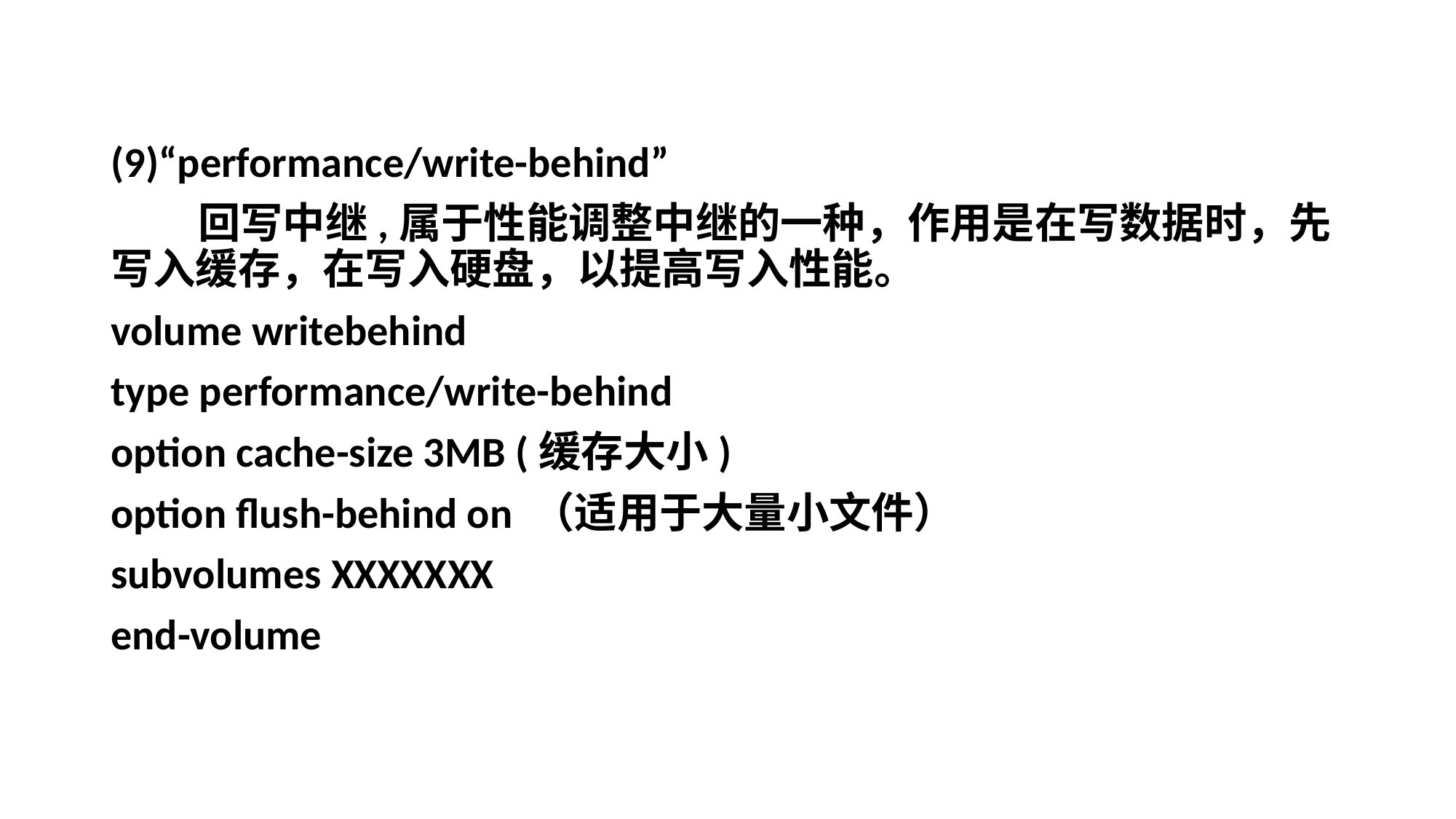

(9)“performance/write-behind”
        回写中继,属于性能调整中继的一种，作用是在写数据时，先写入缓存，在写入硬盘，以提高写入性能。
volume writebehind
type performance/write-behind
option cache-size 3MB (缓存大小)
option flush-behind on （适用于大量小文件）
subvolumes XXXXXXX
end-volume